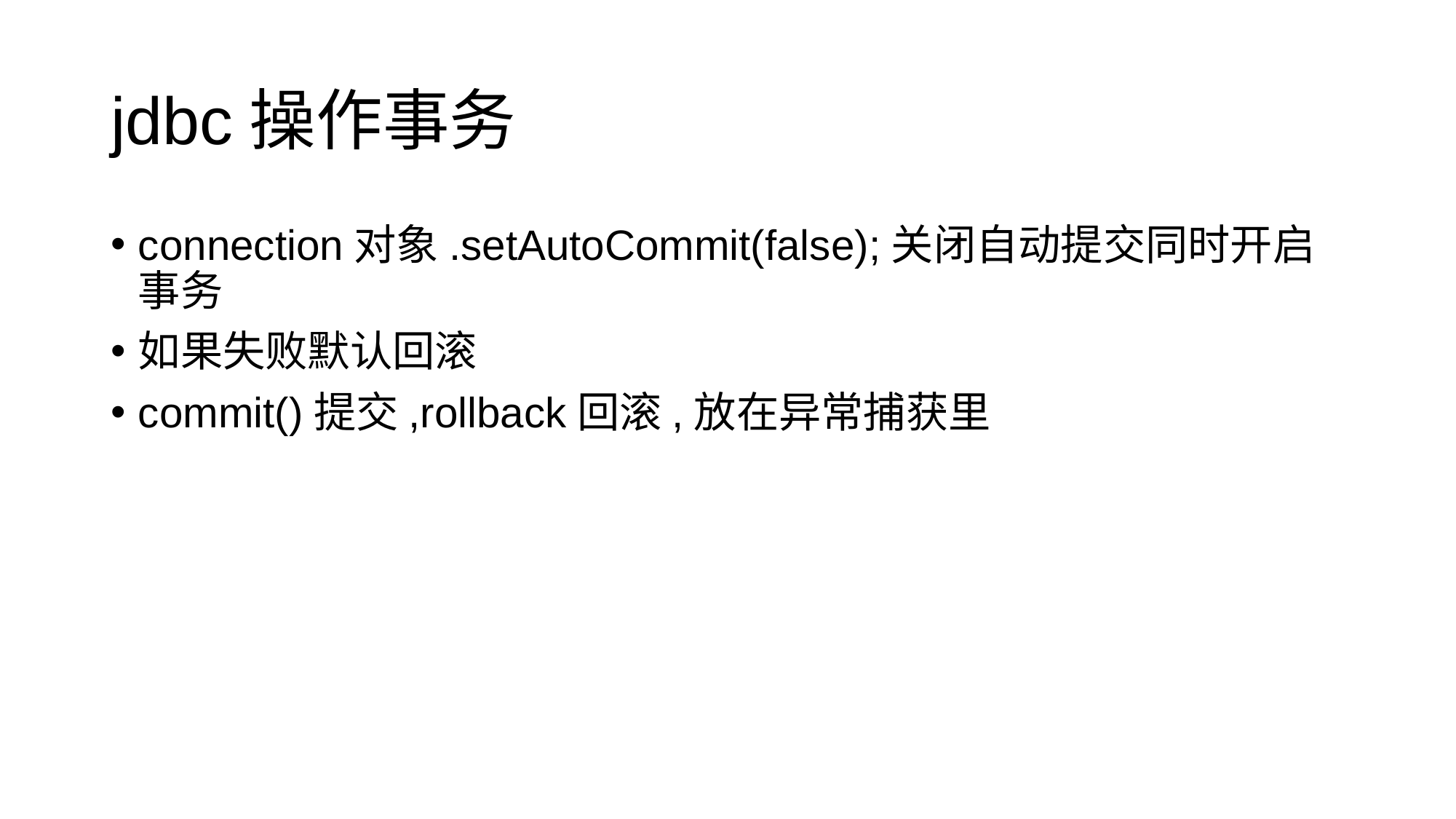

# jdbc操作事务
connection对象.setAutoCommit(false);关闭自动提交同时开启事务
如果失败默认回滚
commit()提交,rollback回滚,放在异常捕获里